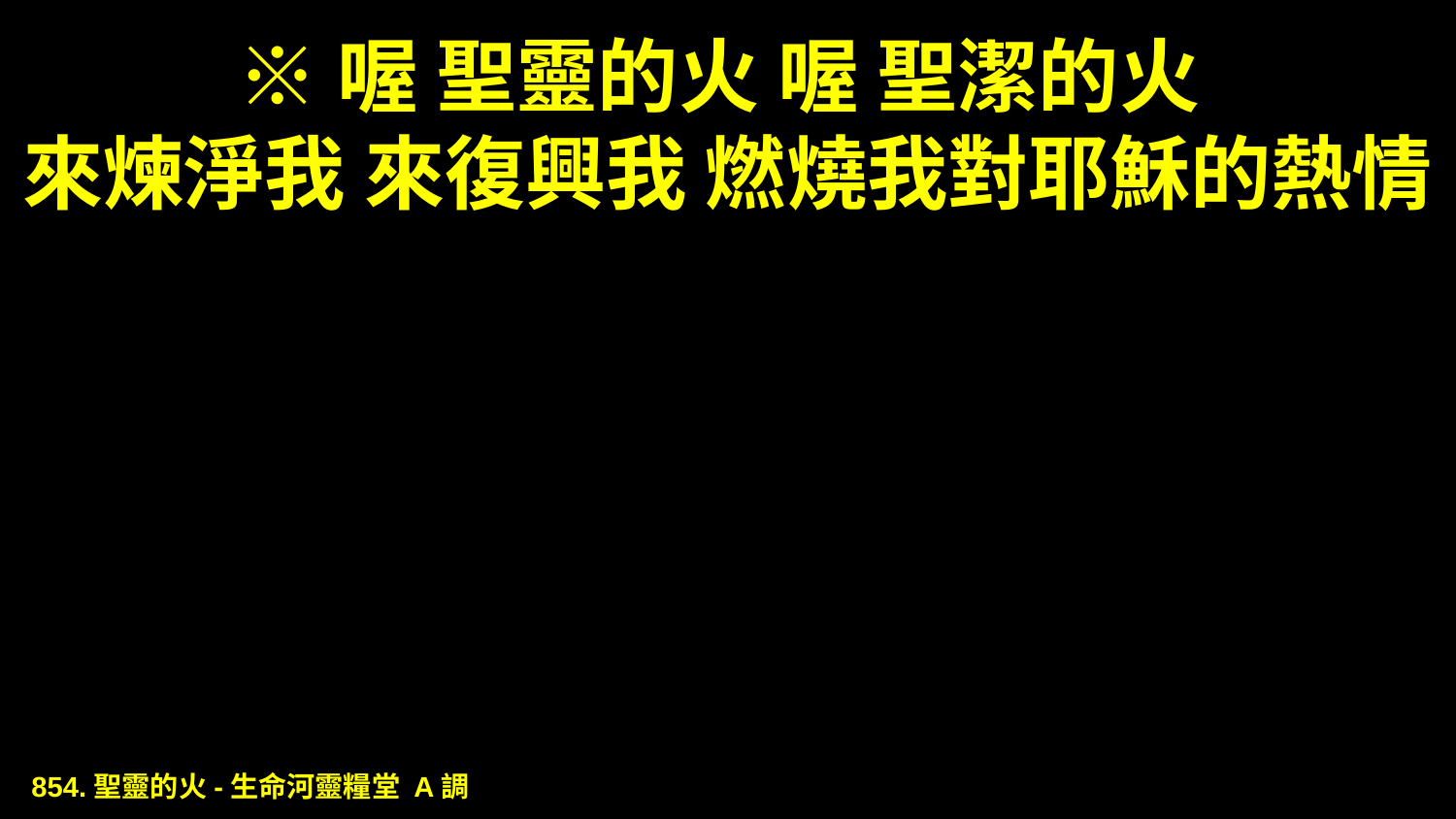

# ※喔 聖靈的火 喔 聖潔的火 來煉淨我 來復興我 燃燒我對耶穌的熱情
854.聖靈的火-生命河靈糧堂 A調